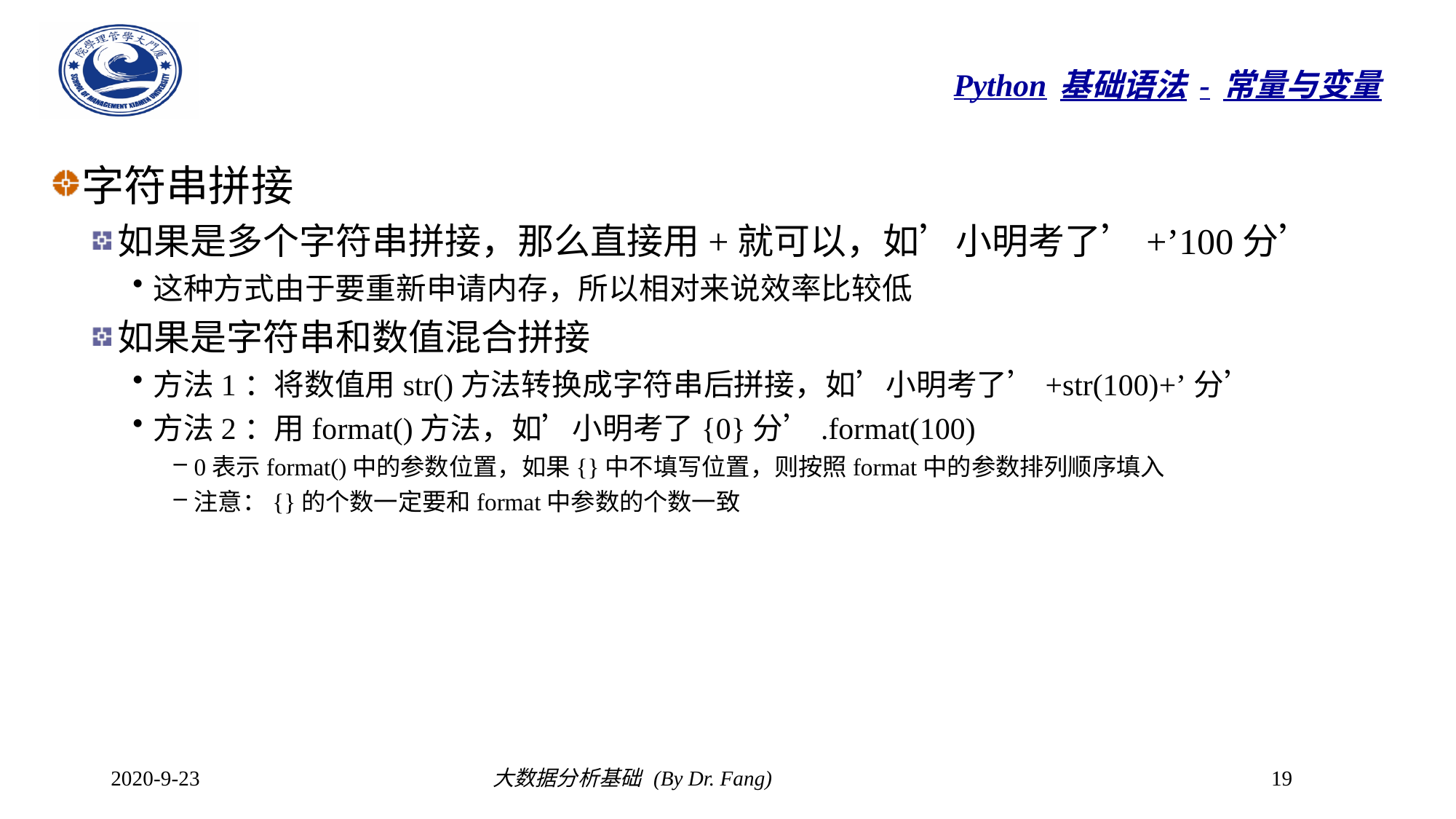

# Python基础语法-常量与变量
字符串拼接
如果是多个字符串拼接，那么直接用+就可以，如’小明考了’+’100分’
这种方式由于要重新申请内存，所以相对来说效率比较低
如果是字符串和数值混合拼接
方法1：将数值用str()方法转换成字符串后拼接，如’小明考了’+str(100)+’分’
方法2：用format()方法，如’小明考了{0}分’.format(100)
0表示format()中的参数位置，如果{}中不填写位置，则按照format中的参数排列顺序填入
注意：{}的个数一定要和format中参数的个数一致

2020-9-23
大数据分析基础 (By Dr. Fang)
19